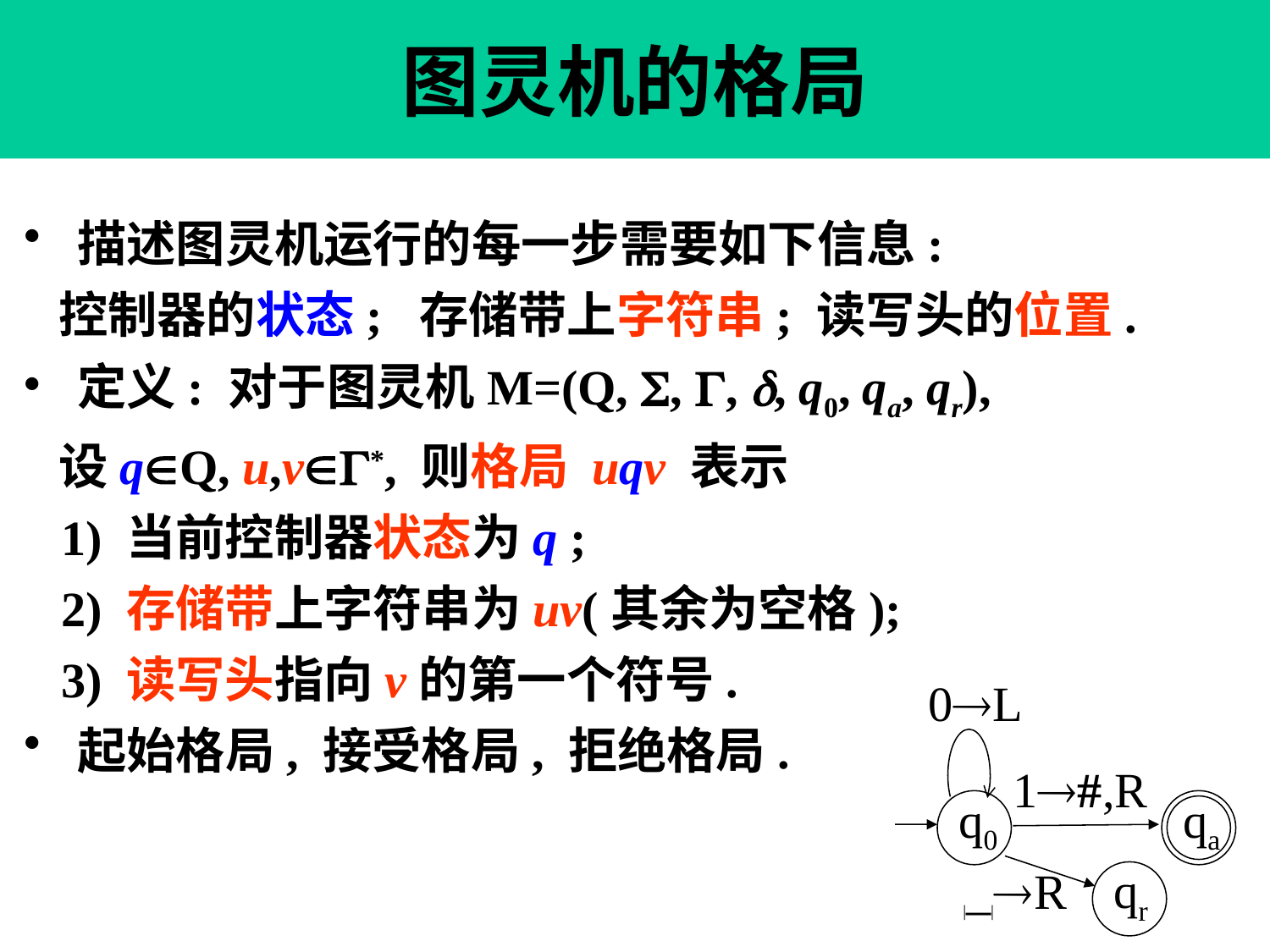

# 图灵机的格局
 描述图灵机运行的每一步需要如下信息:
  控制器的状态;  存储带上字符串; 读写头的位置.
 定义: 对于图灵机M=(Q, Σ, Γ, δ, q0, qa, qr),
  设q∈Q, u,v∈Γ*, 则格局 uqv 表示
   1) 当前控制器状态为q ;
   2) 存储带上字符串为uv(其余为空格);
   3) 读写头指向v的第一个符号.
 起始格局, 接受格局, 拒绝格局.
0→L

1→#,R
q0
qa

qr
|_|→R